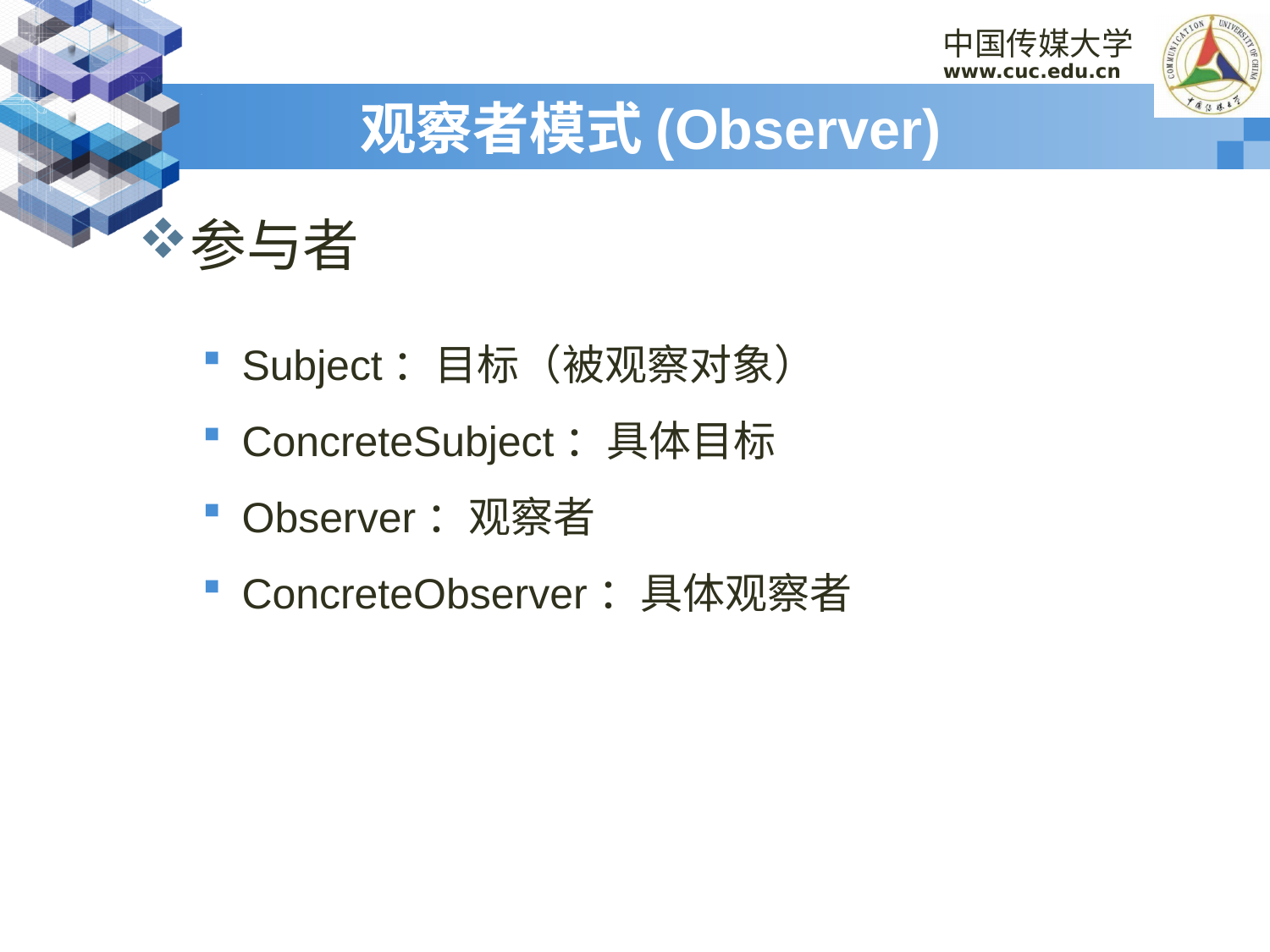

# 观察者模式(Observer)
参与者

Subject：目标（被观察对象）
ConcreteSubject：具体目标
Observer：观察者
ConcreteObserver：具体观察者